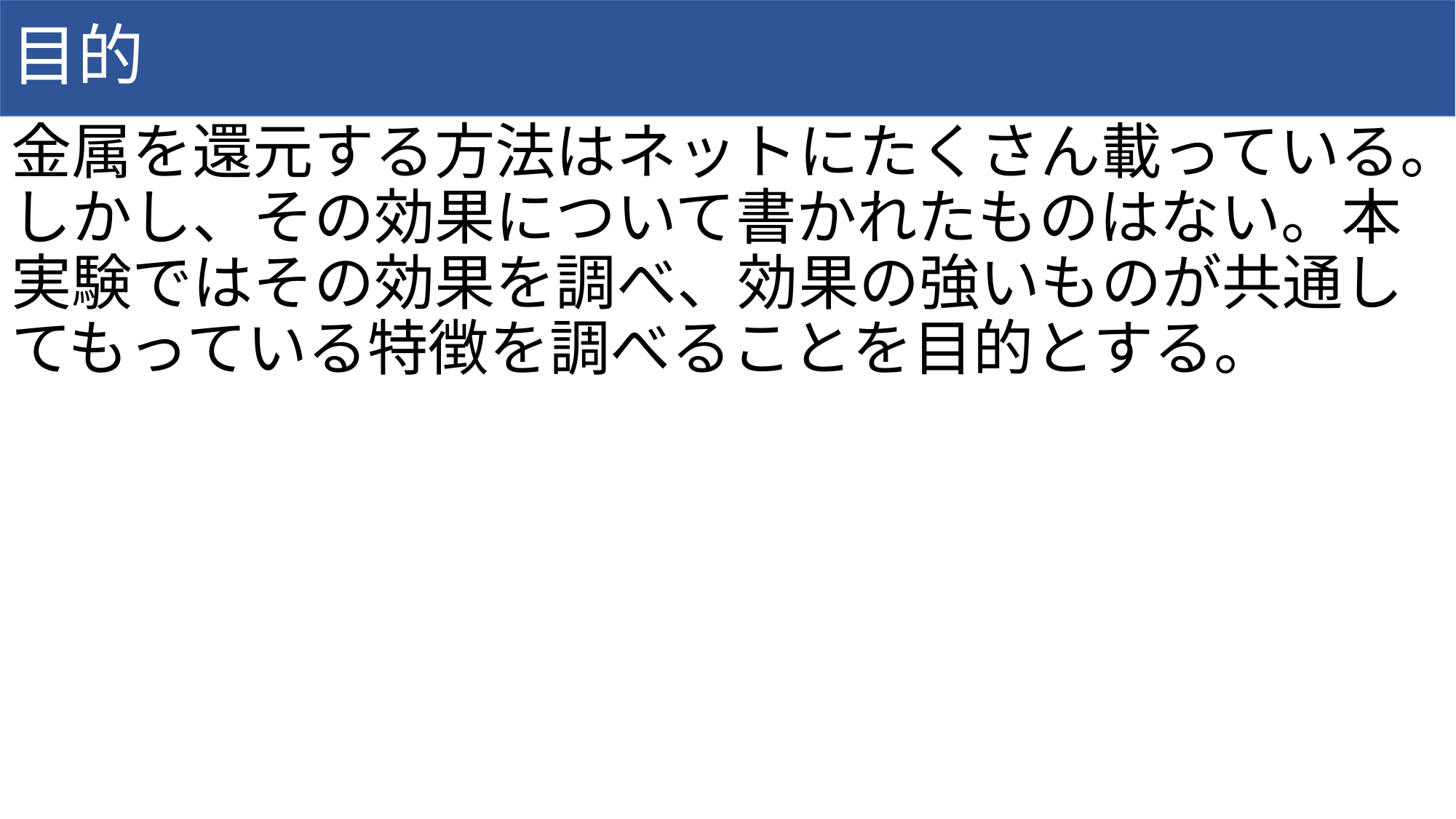

# 目的
金属を還元する方法はネットにたくさん載っている。しかし、その効果について書かれたものはない。本実験ではその効果を調べ、効果の強いものが共通してもっている特徴を調べることを目的とする。